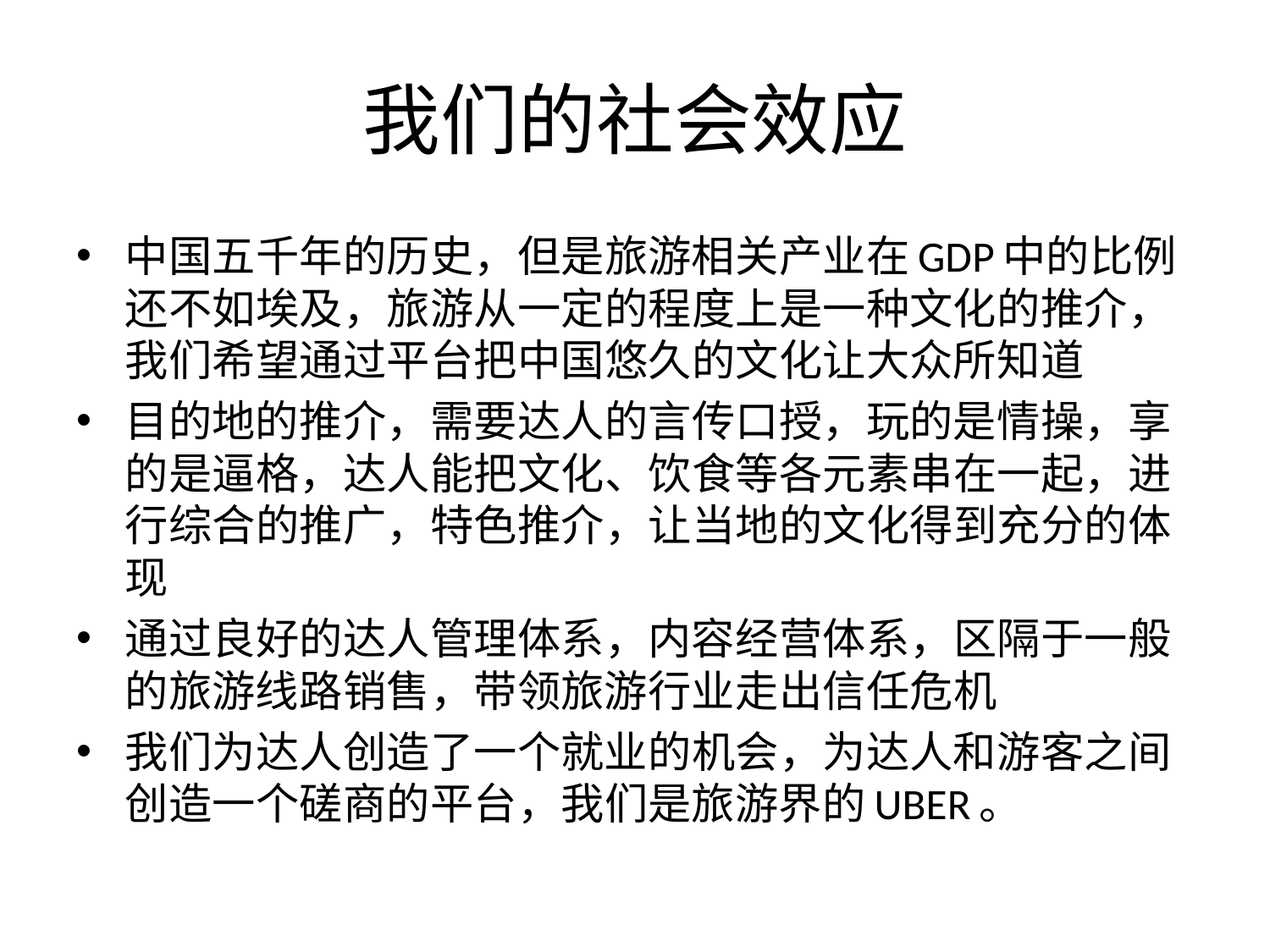

# 我们的社会效应
中国五千年的历史，但是旅游相关产业在GDP中的比例还不如埃及，旅游从一定的程度上是一种文化的推介，我们希望通过平台把中国悠久的文化让大众所知道
目的地的推介，需要达人的言传口授，玩的是情操，享的是逼格，达人能把文化、饮食等各元素串在一起，进行综合的推广，特色推介，让当地的文化得到充分的体现
通过良好的达人管理体系，内容经营体系，区隔于一般的旅游线路销售，带领旅游行业走出信任危机
我们为达人创造了一个就业的机会，为达人和游客之间创造一个磋商的平台，我们是旅游界的UBER。